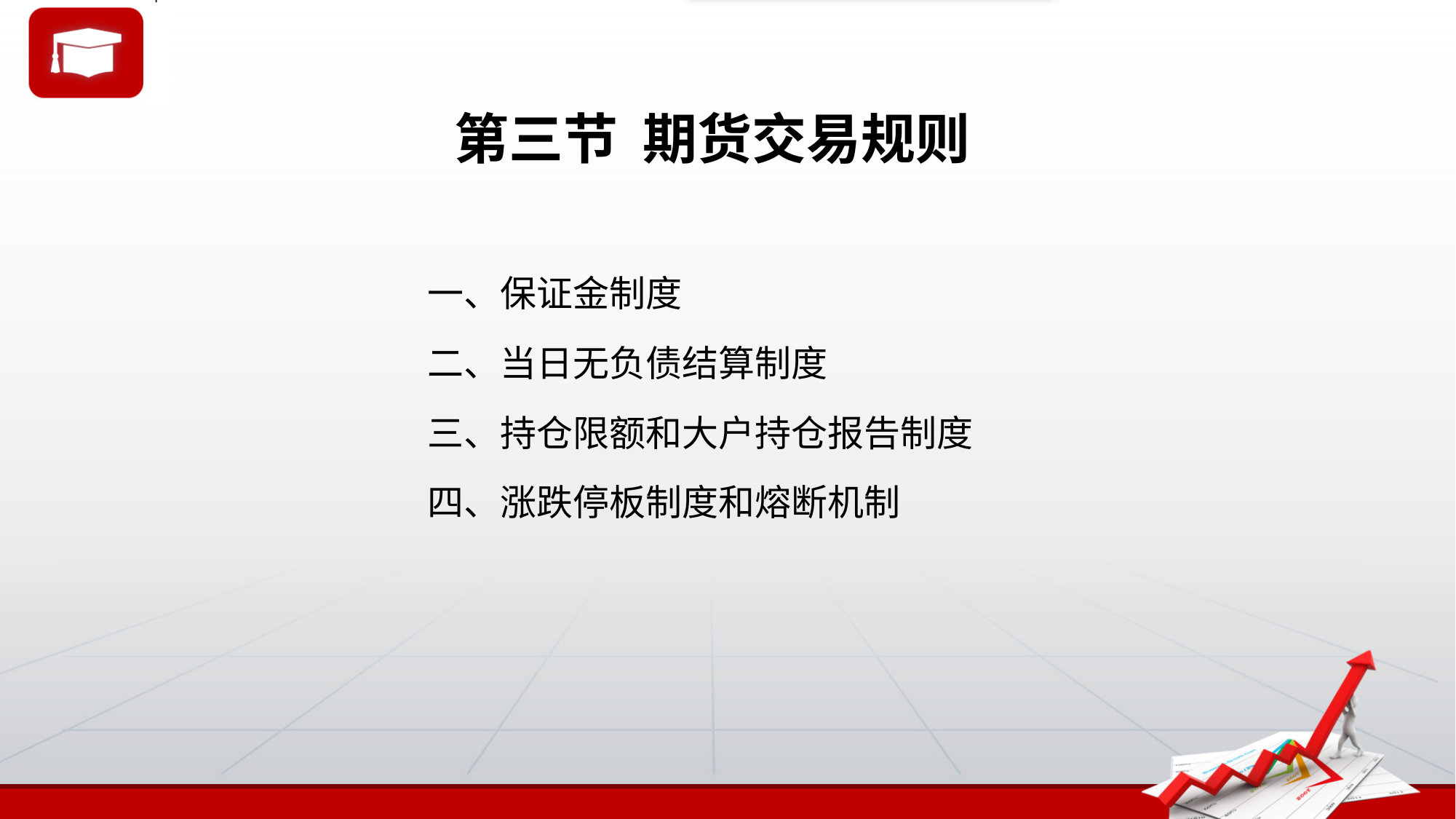

# 第三节  期货交易规则
一、保证金制度
二、当日无负债结算制度
三、持仓限额和大户持仓报告制度
四、涨跌停板制度和熔断机制